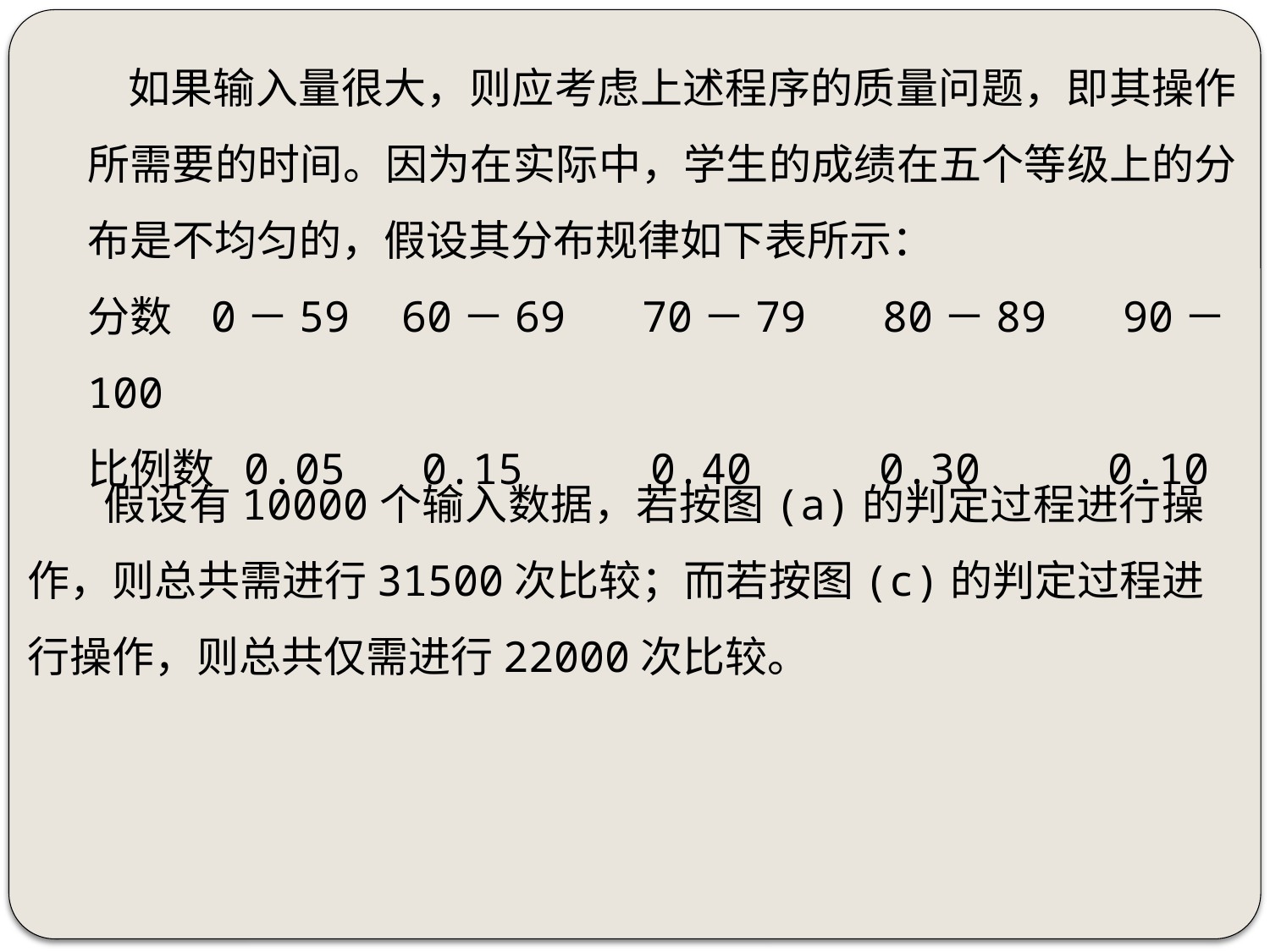

如果输入量很大，则应考虑上述程序的质量问题，即其操作所需要的时间。因为在实际中，学生的成绩在五个等级上的分布是不均匀的，假设其分布规律如下表所示：
分数   0－59  60－69   70－79   80－89   90－100
比例数  0.05   0.15     0.40     0.30     0.10

        假设有10000个输入数据，若按图(a)的判定过程进行操作，则总共需进行31500次比较；而若按图(c)的判定过程进行操作，则总共仅需进行22000次比较。